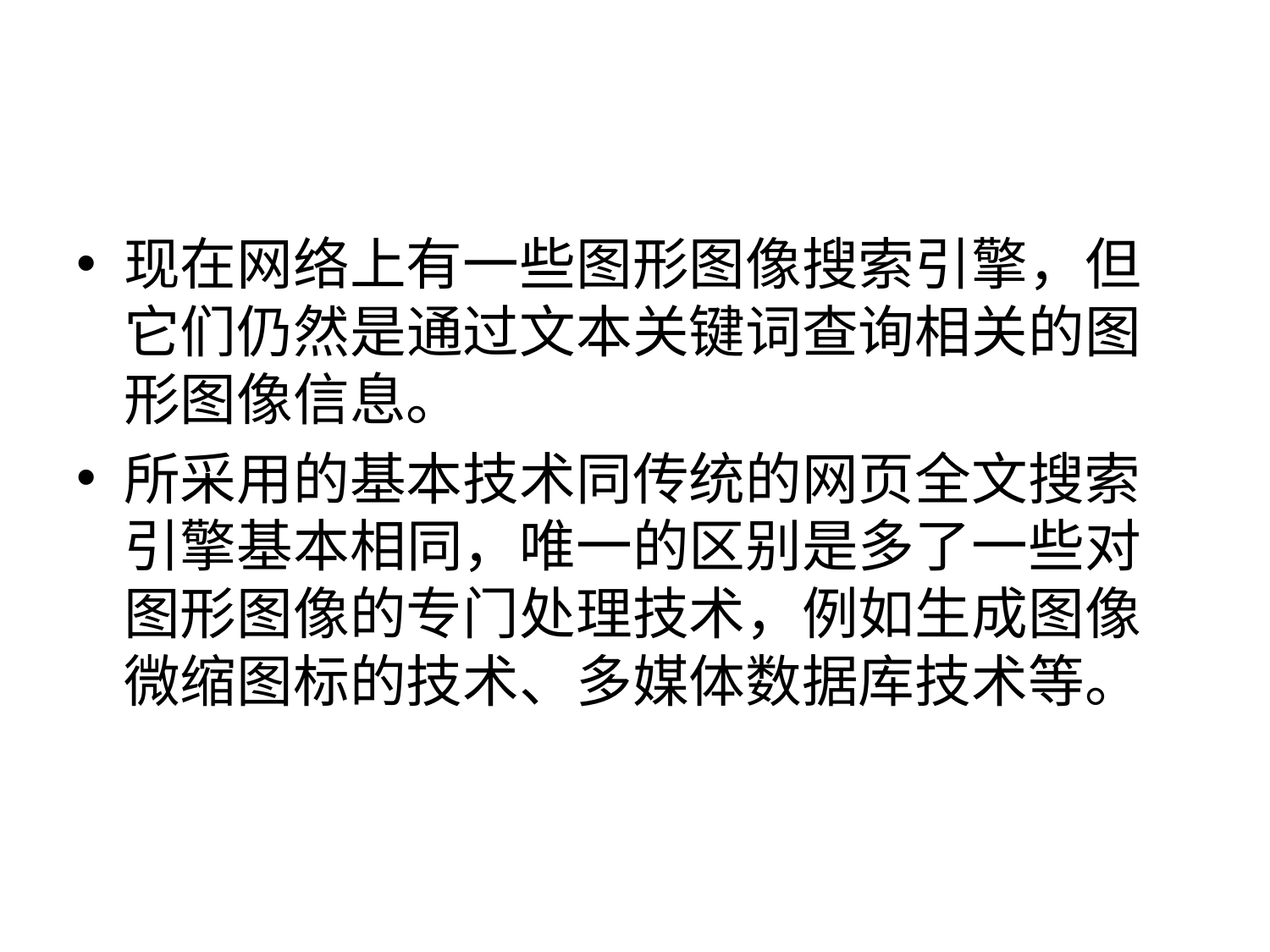

#
现在网络上有一些图形图像搜索引擎，但它们仍然是通过文本关键词查询相关的图形图像信息。
所采用的基本技术同传统的网页全文搜索引擎基本相同，唯一的区别是多了一些对图形图像的专门处理技术，例如生成图像微缩图标的技术、多媒体数据库技术等。